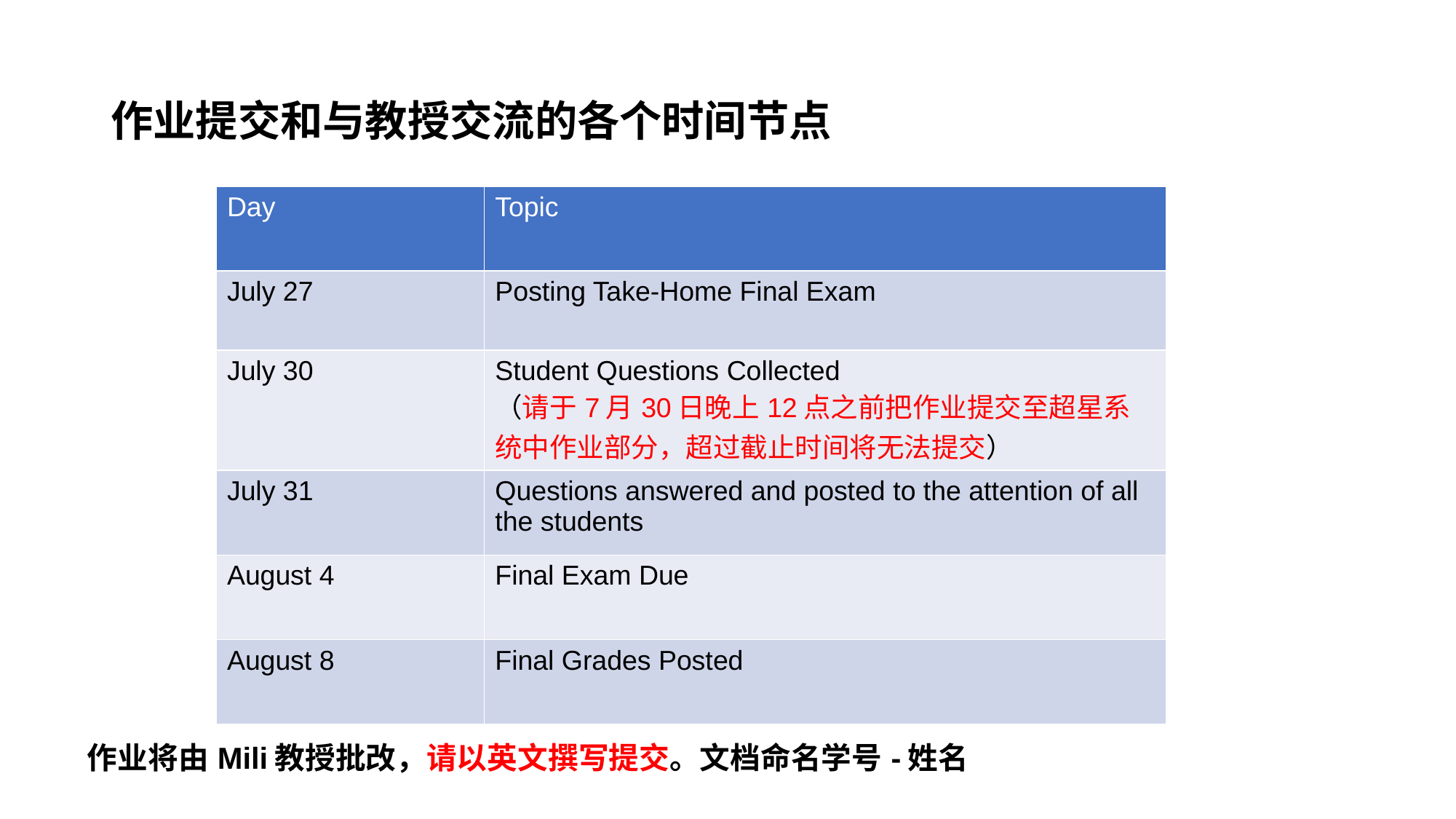

# 作业提交和与教授交流的各个时间节点
| Day | Topic |
| --- | --- |
| July 27 | Posting Take-Home Final Exam |
| July 30 | Student Questions Collected （请于7月30日晚上12点之前把作业提交至超星系统中作业部分，超过截止时间将无法提交） |
| July 31 | Questions answered and posted to the attention of all the students |
| August 4 | Final Exam Due |
| August 8 | Final Grades Posted |
作业将由Mili教授批改，请以英文撰写提交。文档命名学号-姓名